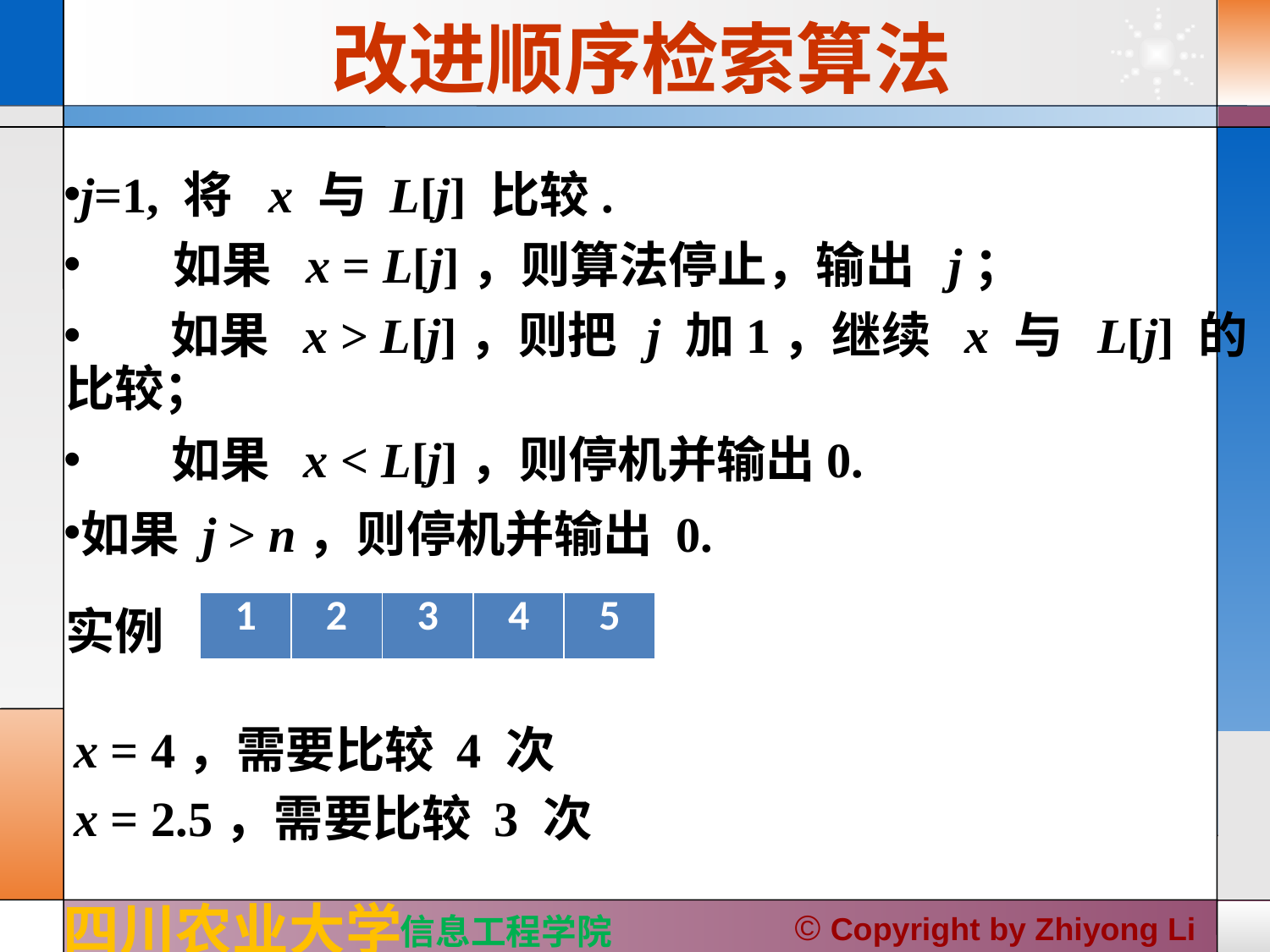

# 改进顺序检索算法
j=1, 将   x 与 L[j] 比较.
       如果  x = L[j]，则算法停止，输出  j；
       如果  x > L[j]，则把     j 加1，继续  x 与  L[j] 的比较；
       如果  x < L[j]，则停机并输出0.
如果 j > n，则停机并输出 0.
实例

x = 4，需要比较 4 次
x = 2.5，需要比较 3 次
| 1 | 2 | 3 | 4 | 5 |
| --- | --- | --- | --- | --- |